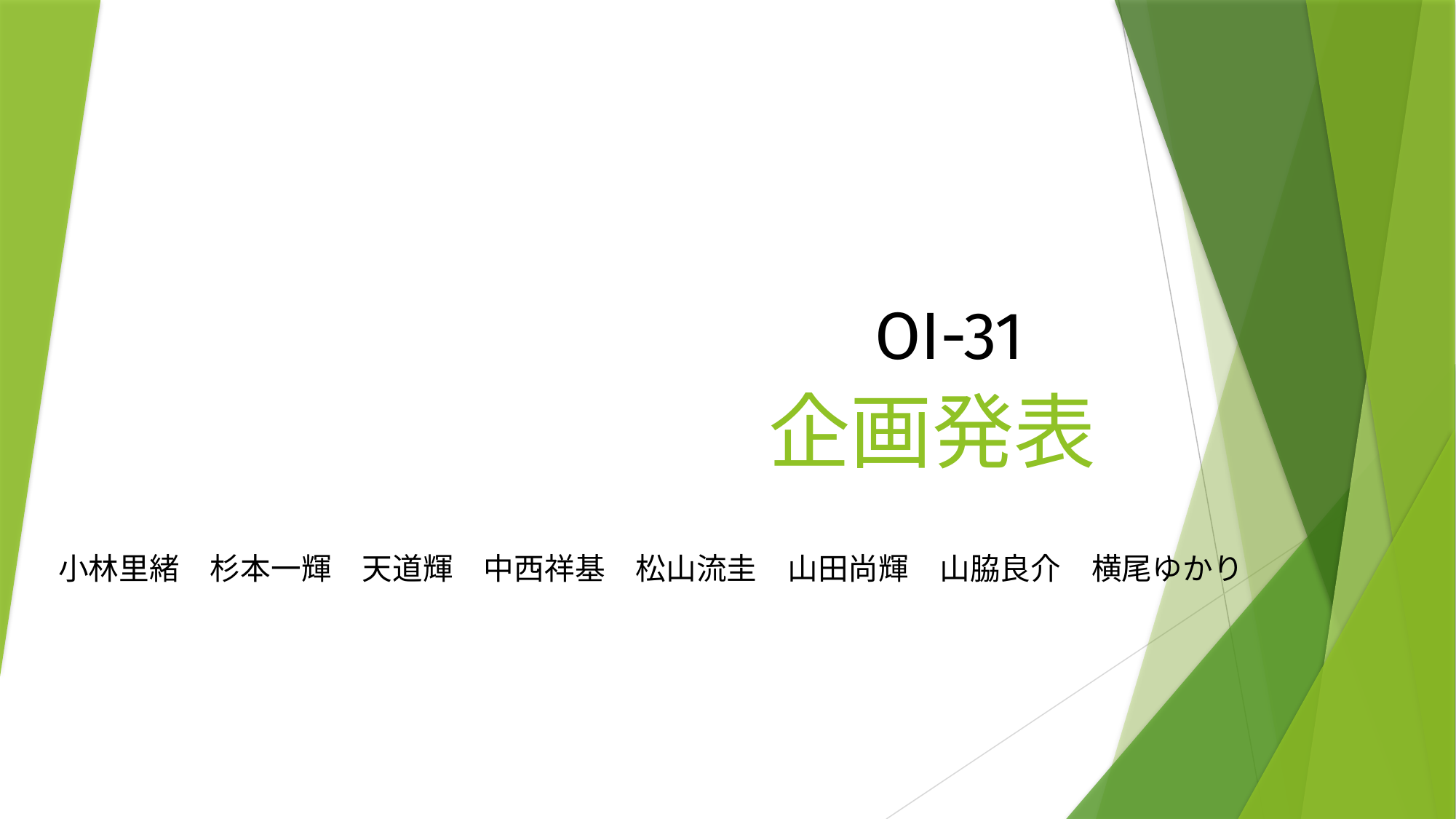

# 企画発表
OI-31
小林里緒　杉本一輝　天道輝　中西祥基　松山流圭　山田尚輝　山脇良介　横尾ゆかり